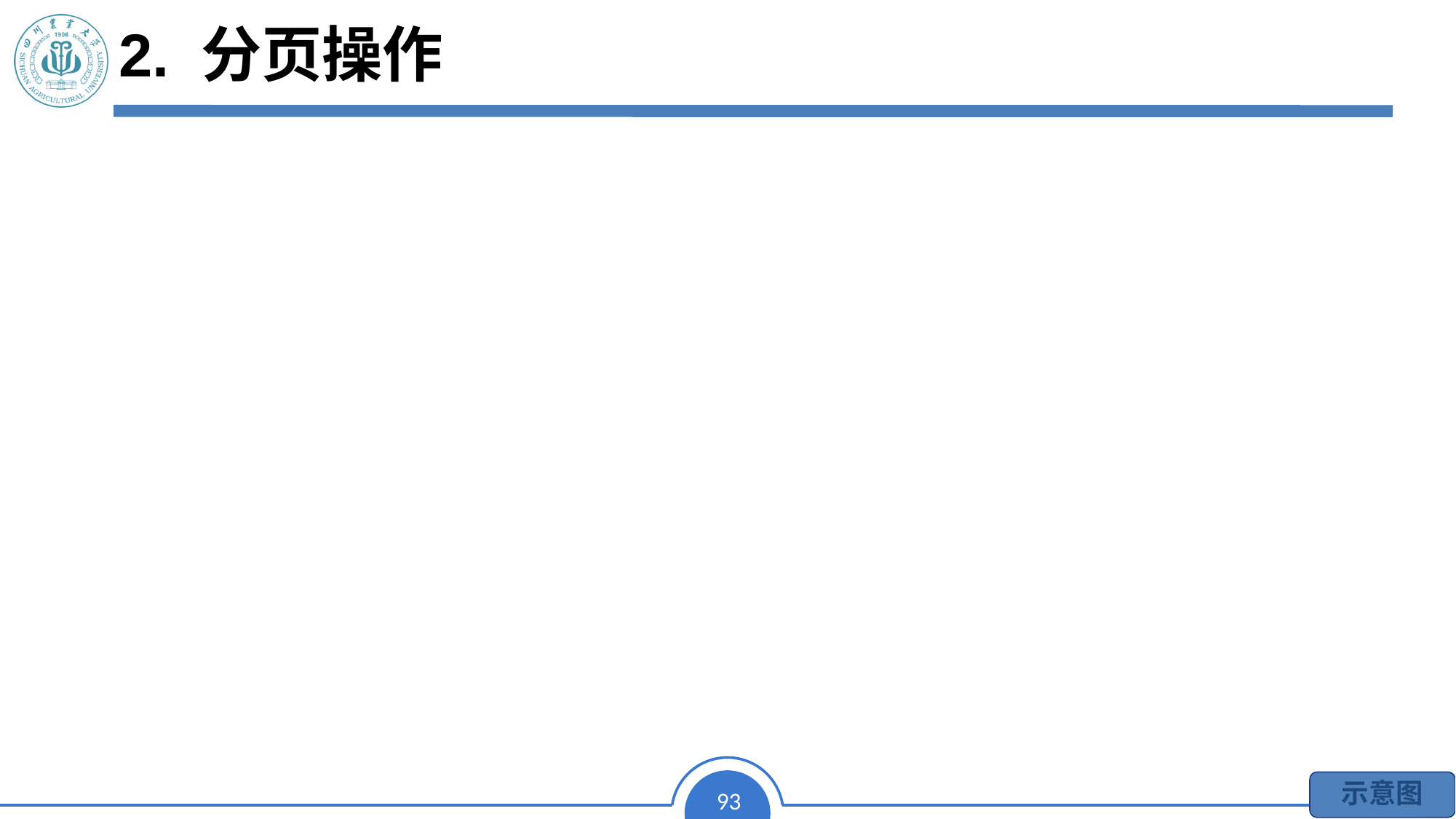

# 2. 分页操作
处理器设置称为转换后备缓冲器TLB的快表
比较快表：
如果有一个地址匹配
得到页面起始地址，加上偏移量，就是物理地址
如果没有地址匹配
2级查表转换为物理地址
（1）CR3包含页目录起始地址，指定页目录项
（2）页目录项包含页表起始地址，指定页表项
（3）页表项包含页面起始地址，加上偏移量，才是物理地址
示意图